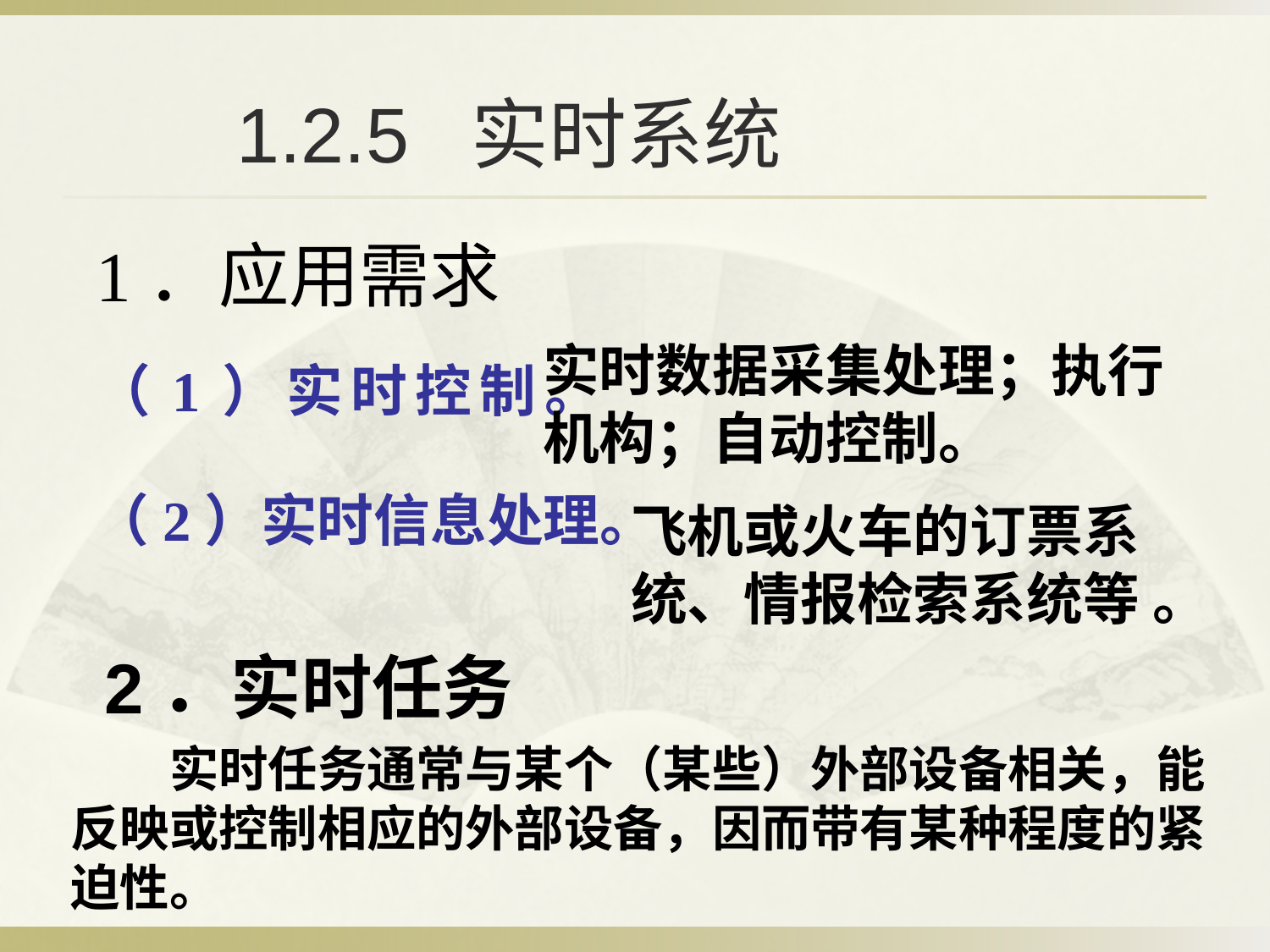

# 1.2.5  实时系统
1．应用需求
实时数据采集处理；执行机构；自动控制。
（1）实时控制。
（2）实时信息处理。
飞机或火车的订票系统、情报检索系统等 。
2．实时任务
　　实时任务通常与某个（某些）外部设备相关，能反映或控制相应的外部设备，因而带有某种程度的紧迫性。
34